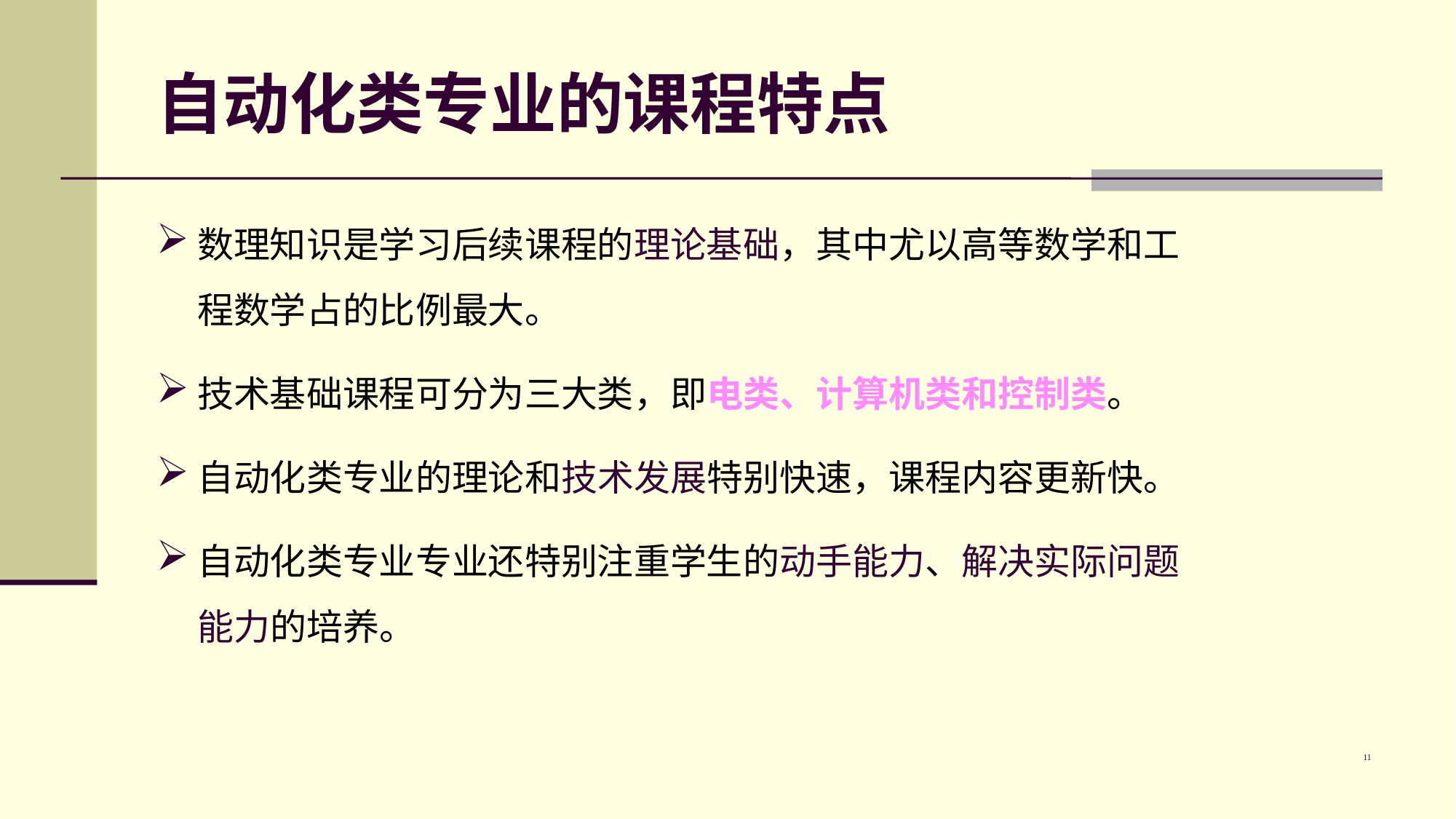

# 自动化类专业的课程特点
数理知识是学习后续课程的理论基础，其中尤以高等数学和工程数学占的比例最大。
技术基础课程可分为三大类，即电类、计算机类和控制类。
自动化类专业的理论和技术发展特别快速，课程内容更新快。
自动化类专业专业还特别注重学生的动手能力、解决实际问题能力的培养。
11